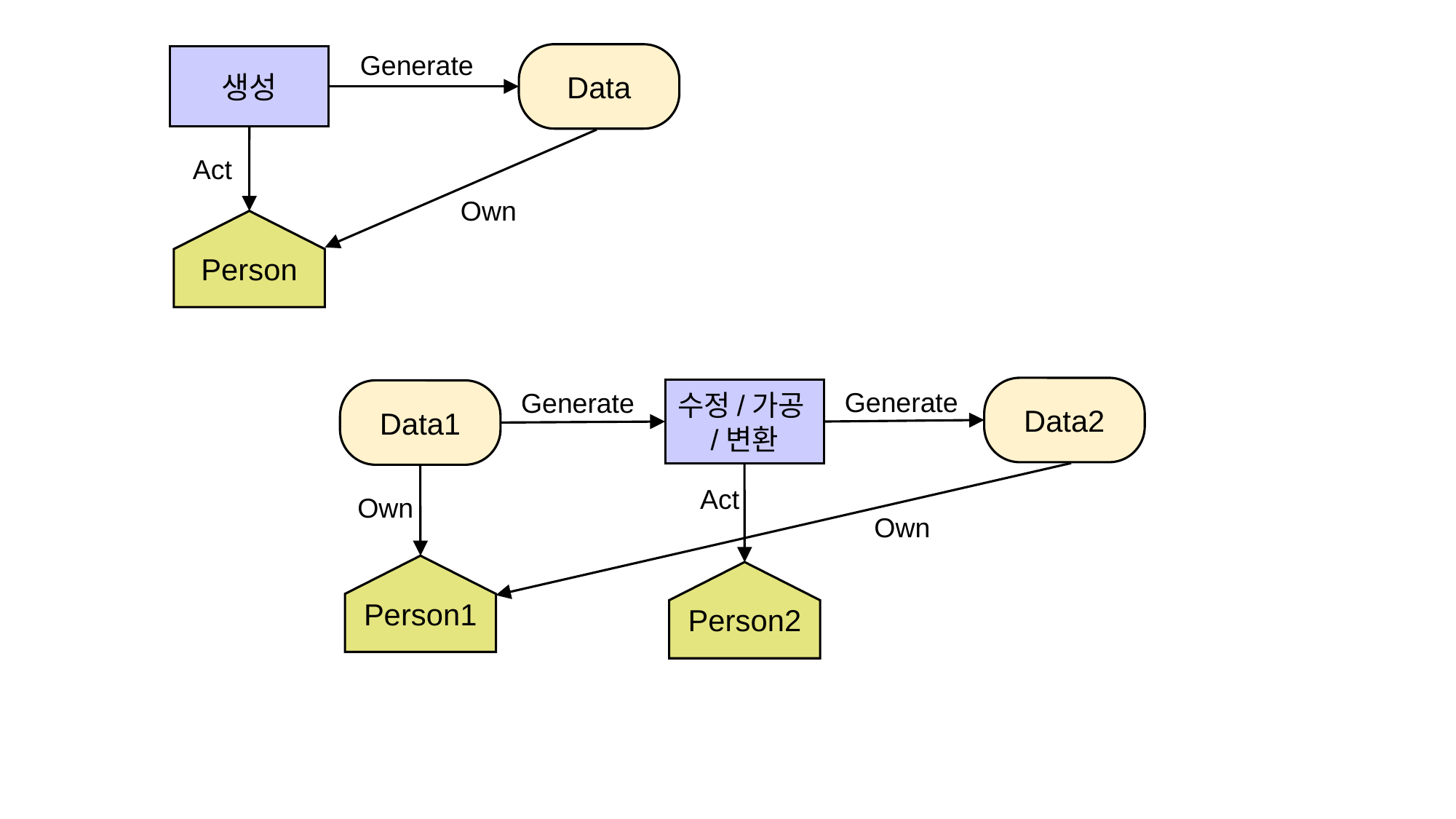

Generate
Data
생성
Act
Person
Own
Data2
수정/가공/변환
Generate
Data1
Generate
Act
Own
Own
Person1
Person2